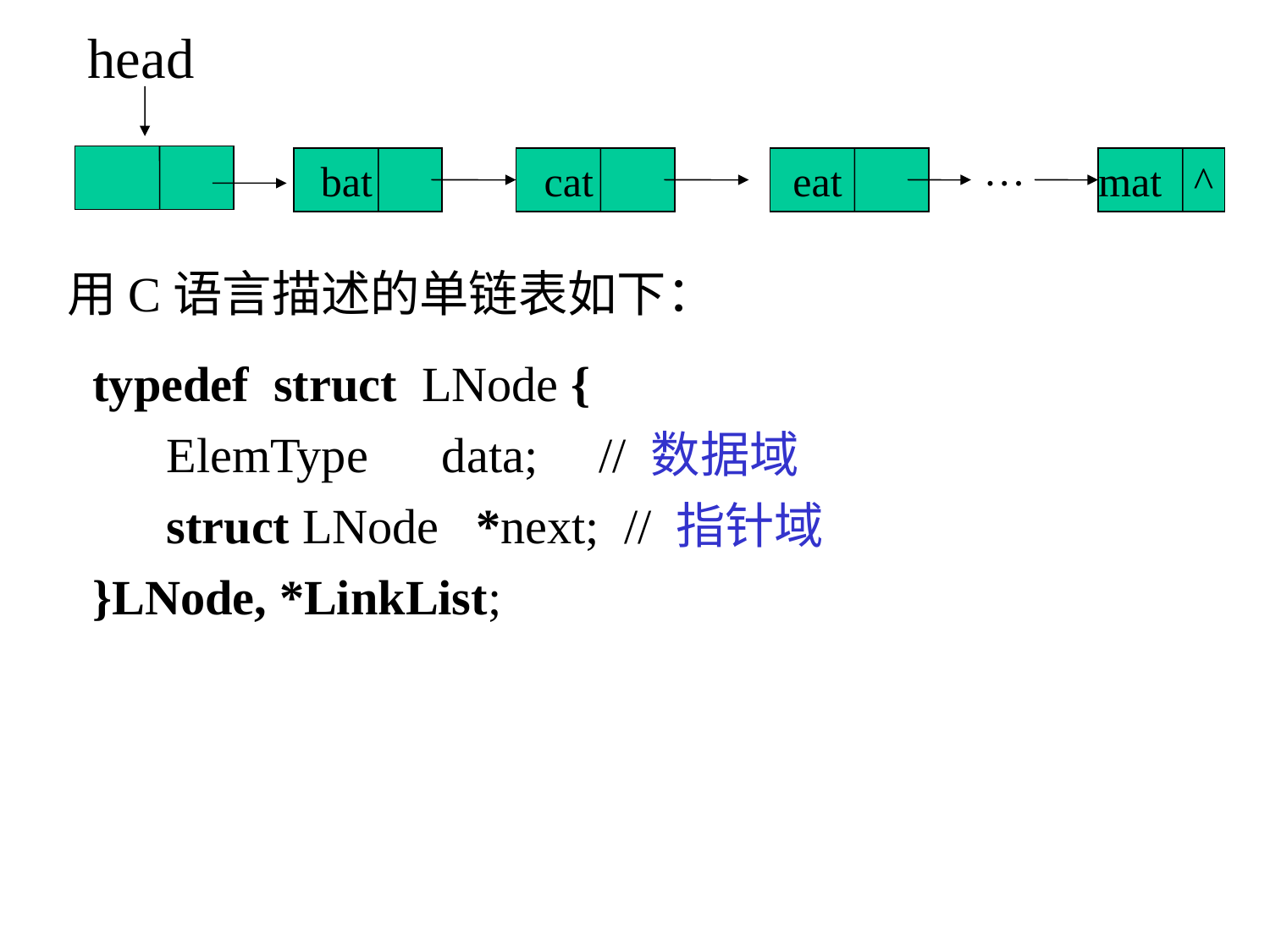

head

…

bat

cat

eat

mat   ^

用C语言描述的单链表如下：
typedef  struct  LNode {
      ElemType      data;     // 数据域
      struct LNode   *next;  // 指针域
}LNode, *LinkList;